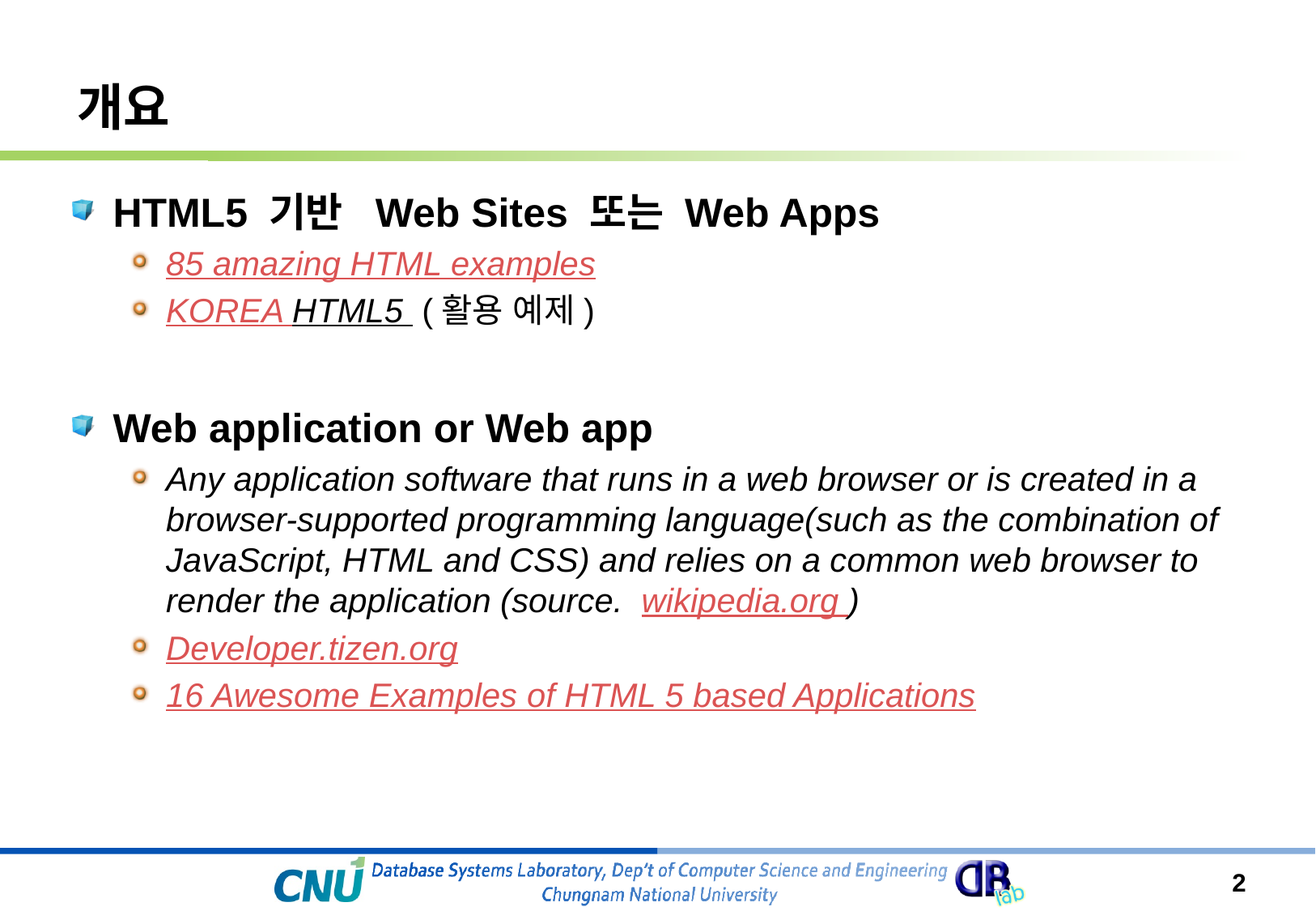

# 개요
HTML5 기반  Web Sites 또는 Web Apps
85 amazing HTML examples
KOREA HTML5  (활용 예제)

Web application or Web app
Any application software that runs in a web browser or is created in a browser-supported programming language(such as the combination of JavaScript, HTML and CSS) and relies on a common web browser to render the application (source.  wikipedia.org )
Developer.tizen.org
16 Awesome Examples of HTML 5 based Applications

2